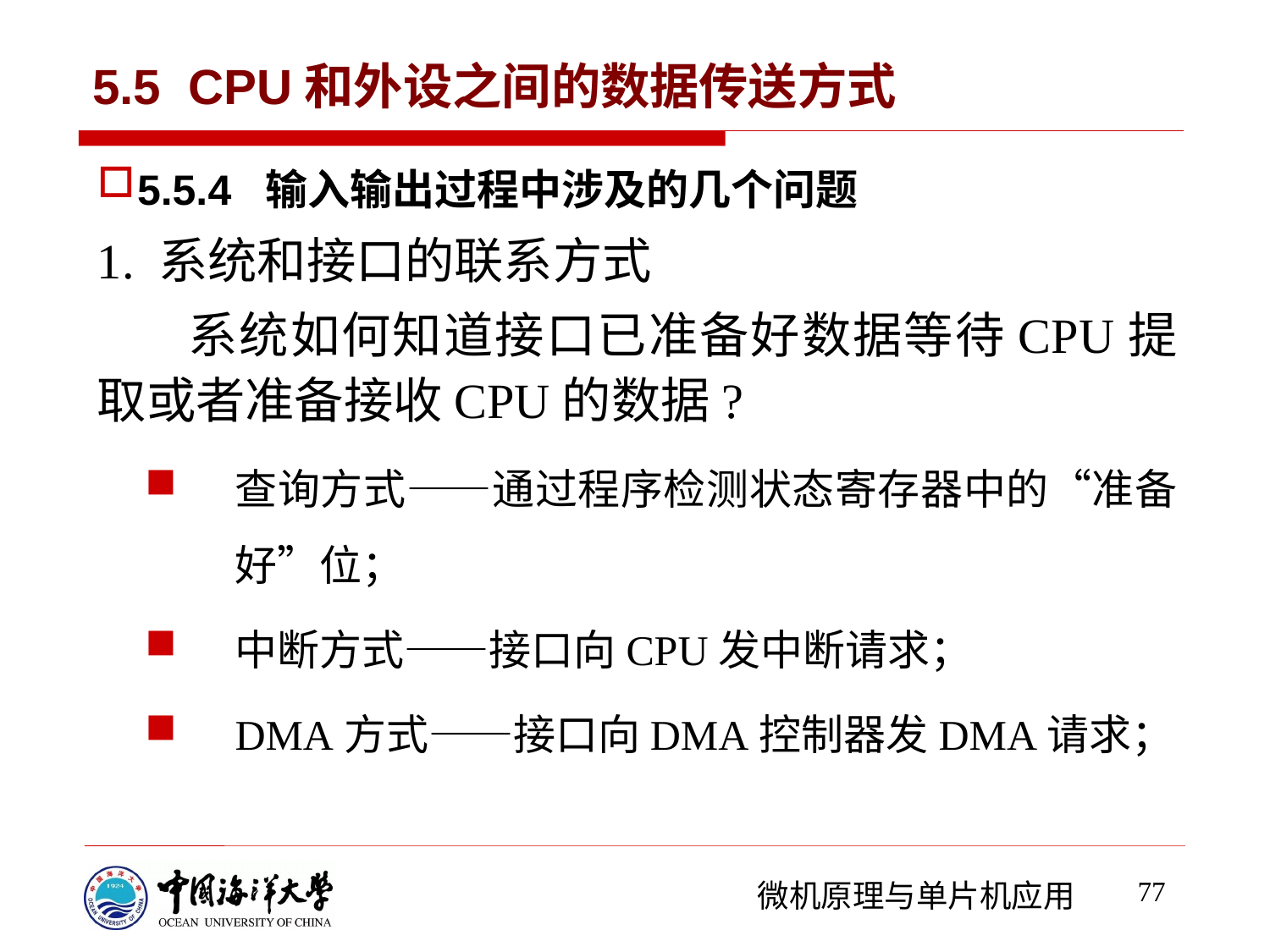

# 5.5  CPU和外设之间的数据传送方式
5.5.4  输入输出过程中涉及的几个问题
1. 系统和接口的联系方式
      系统如何知道接口已准备好数据等待CPU提取或者准备接收CPU的数据?
查询方式——通过程序检测状态寄存器中的“准备好”位；
中断方式——接口向CPU发中断请求；
DMA方式——接口向DMA控制器发DMA请求；

77